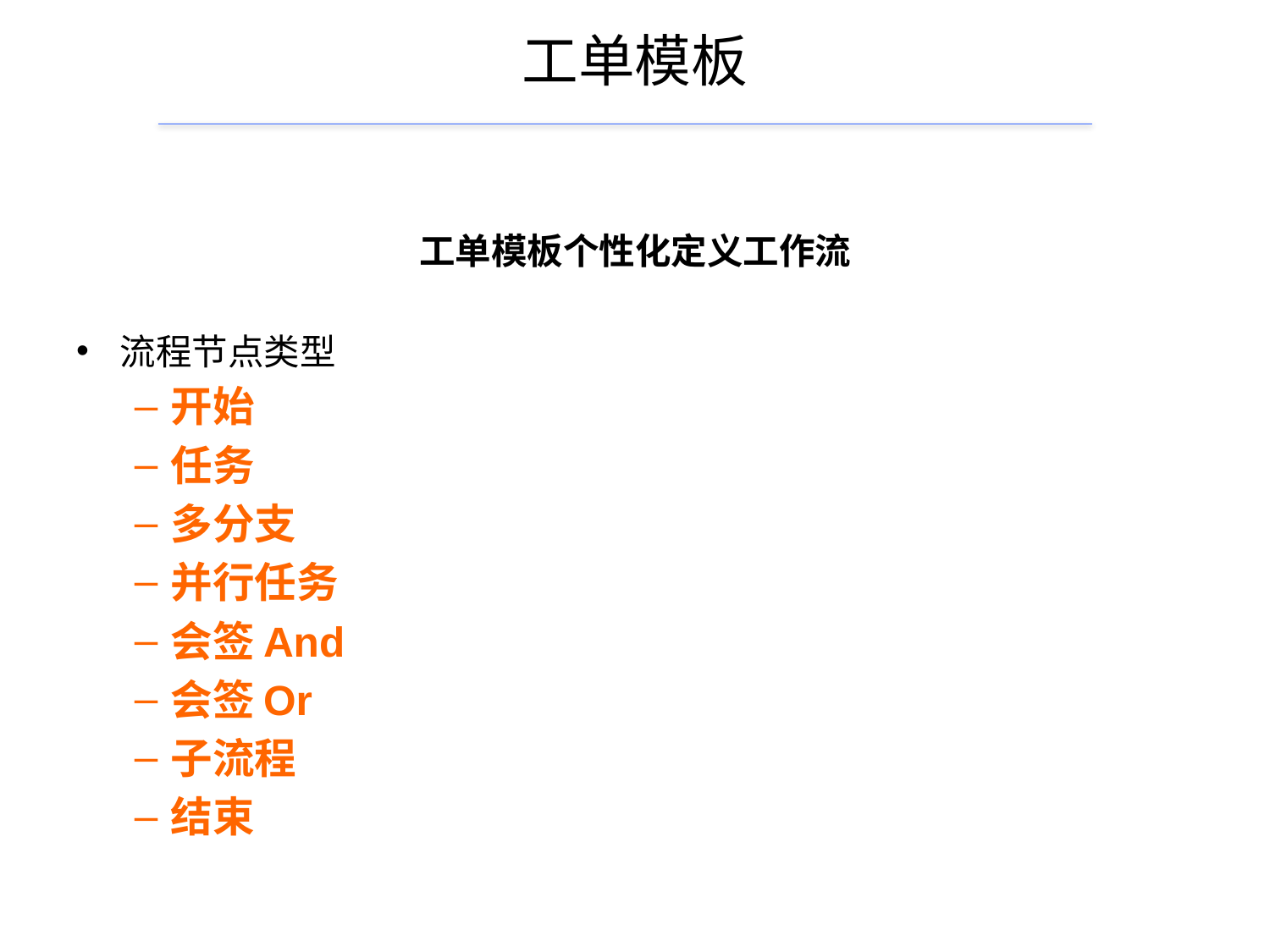

# 工单模板
工单模板个性化定义工作流

流程节点类型
开始
任务
多分支
并行任务
会签And
会签Or
子流程
结束